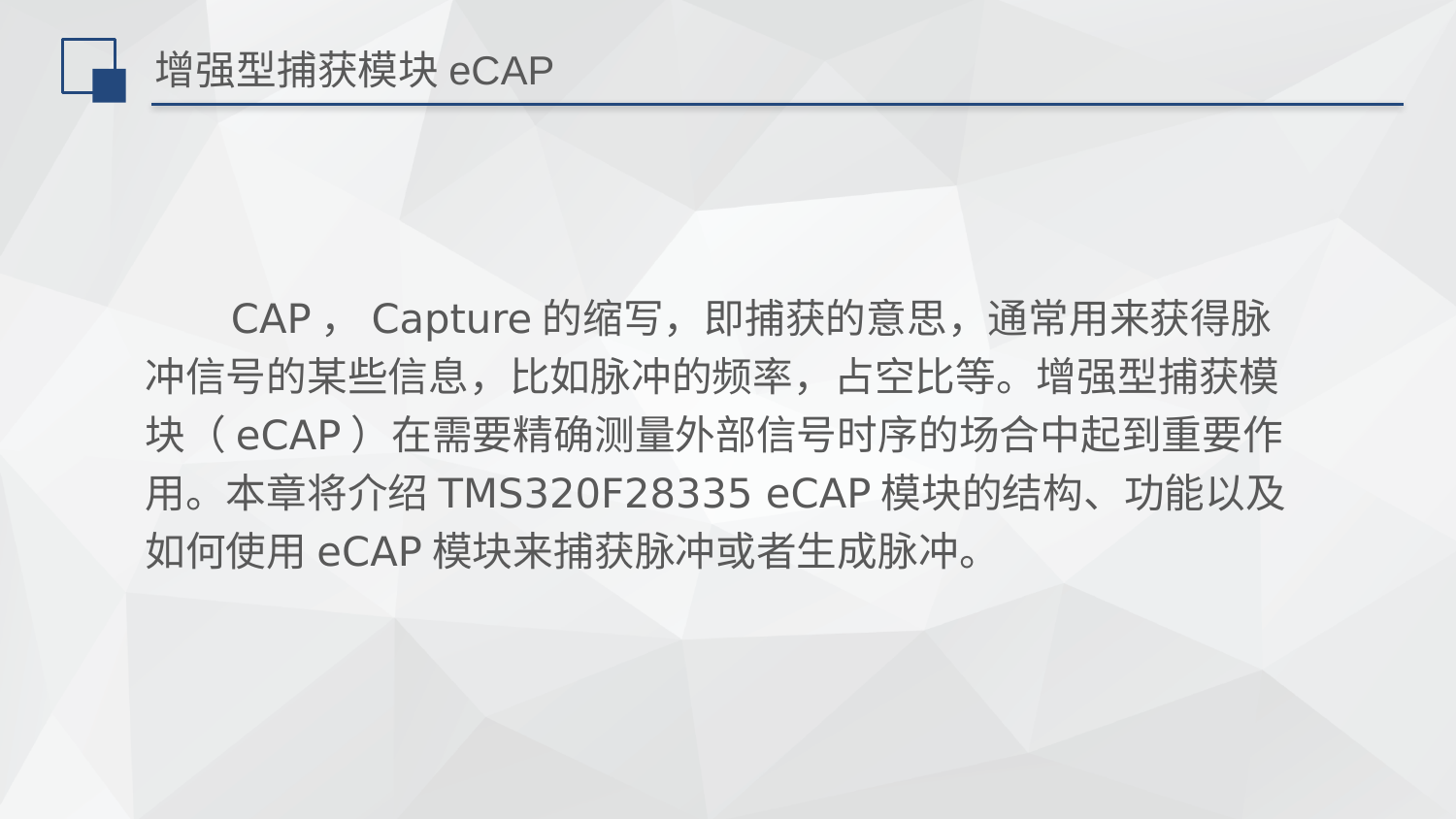

# 增强型捕获模块eCAP
CAP，Capture的缩写，即捕获的意思，通常用来获得脉冲信号的某些信息，比如脉冲的频率，占空比等。增强型捕获模块（eCAP）在需要精确测量外部信号时序的场合中起到重要作用。本章将介绍TMS320F28335 eCAP模块的结构、功能以及如何使用eCAP模块来捕获脉冲或者生成脉冲。